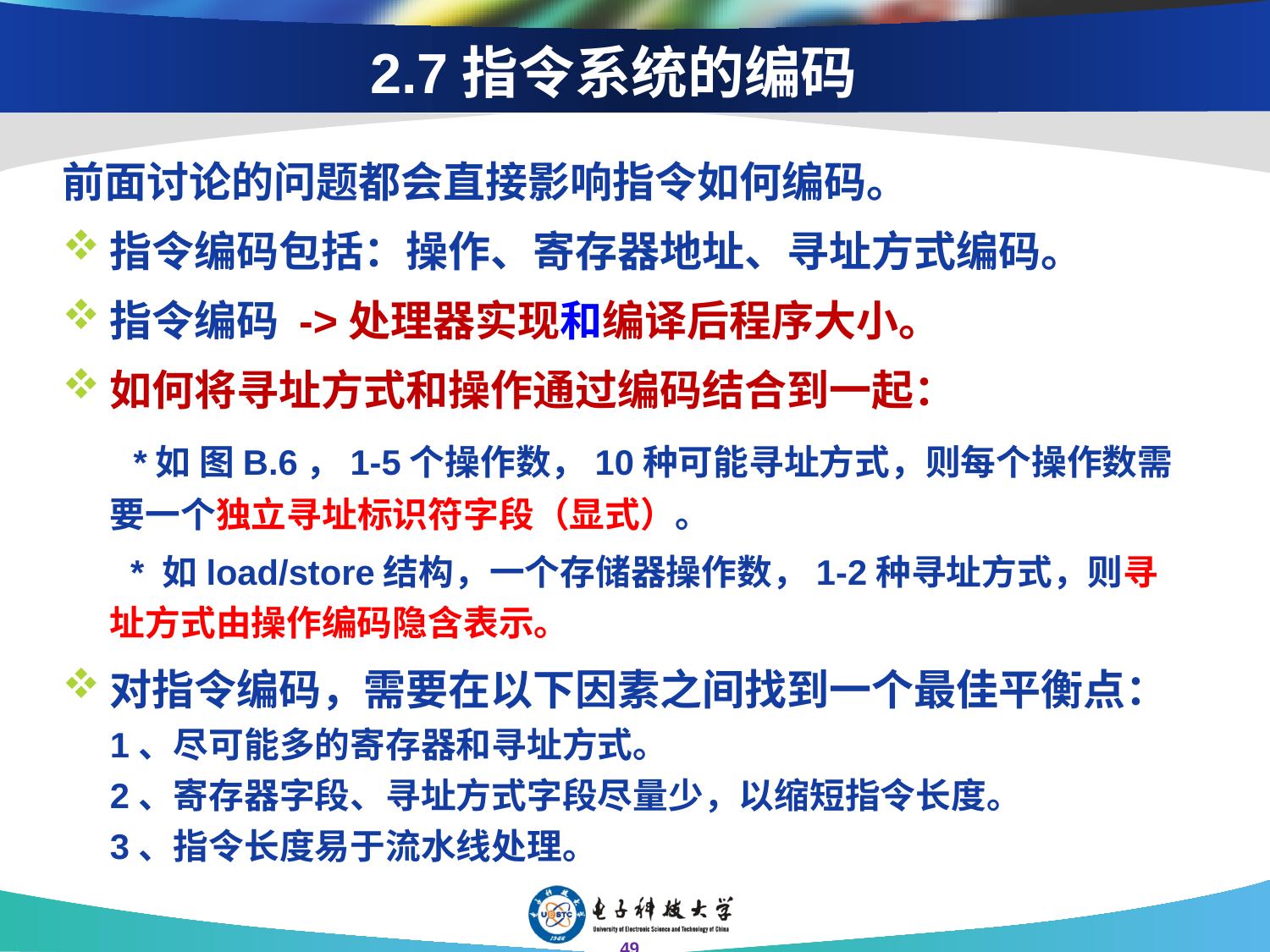

# 2.7指令系统的编码
前面讨论的问题都会直接影响指令如何编码。
指令编码包括：操作、寄存器地址、寻址方式编码。
指令编码 ->处理器实现和编译后程序大小。
如何将寻址方式和操作通过编码结合到一起：
      *如 图B.6，1-5个操作数，10种可能寻址方式，则每个操作数需要一个独立寻址标识符字段（显式）。
       * 如load/store结构，一个存储器操作数，1-2种寻址方式，则寻址方式由操作编码隐含表示。
对指令编码，需要在以下因素之间找到一个最佳平衡点：
1、尽可能多的寄存器和寻址方式。
2、寄存器字段、寻址方式字段尽量少，以缩短指令长度。
3、指令长度易于流水线处理。
49